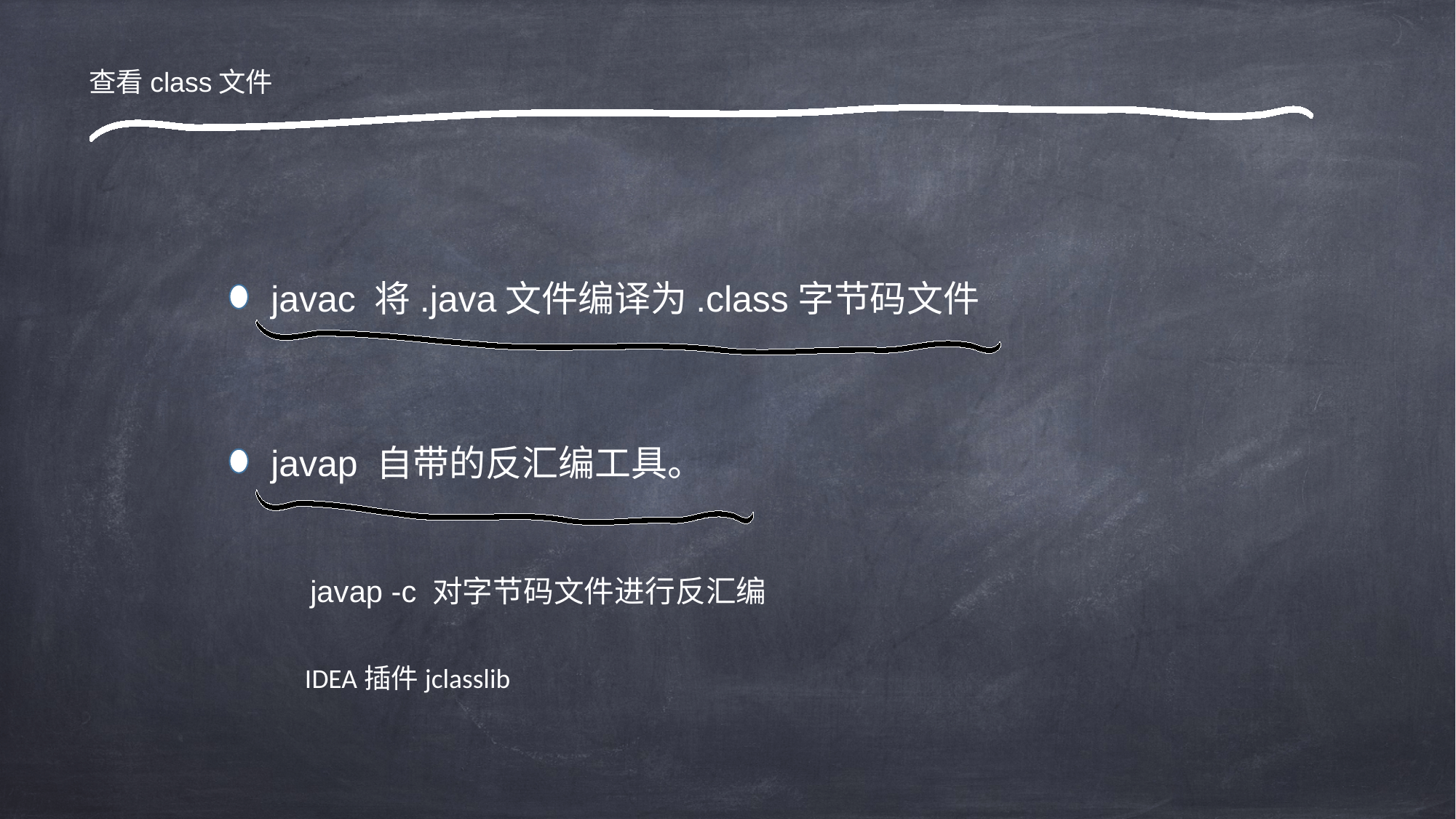

查看class文件

javac 将.java文件编译为.class字节码文件

javap 自带的反汇编工具。

javap -c 对字节码文件进行反汇编
IDEA插件jclasslib